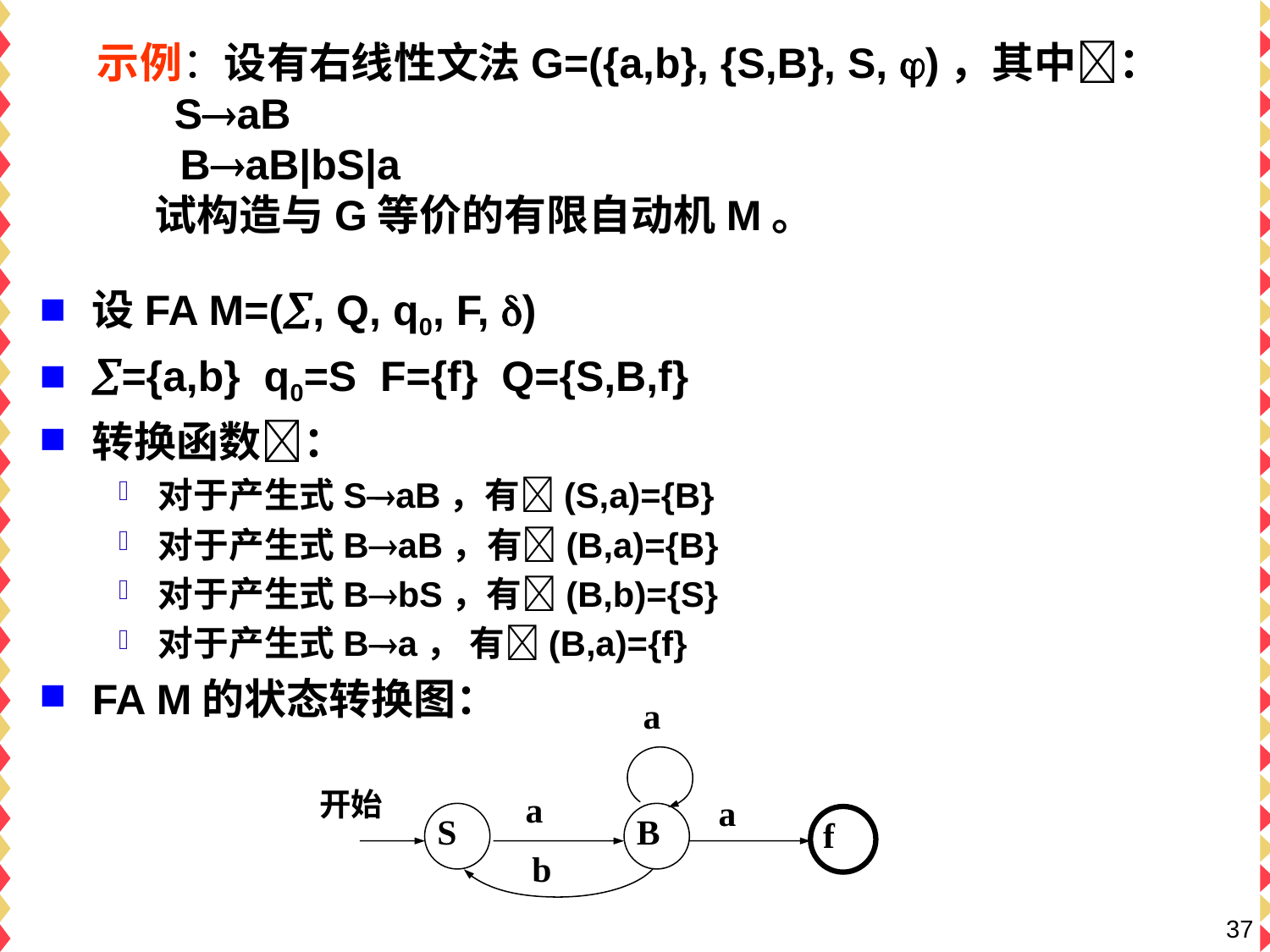

# 示例：设有右线性文法G=({a,b}, {S,B}, S, ϕ)，其中ϕ： S→aB B→aB|bS|a 试构造与G等价的有限自动机M。
设FA M=(∑, Q, q0, F, δ)
∑={a,b}  q0=S  F={f}  Q={S,B,f}
转换函数δ：
对于产生式S→aB，有δ(S,a)={B}
对于产生式B→aB，有δ(B,a)={B}
对于产生式B→bS，有δ(B,b)={S}
对于产生式B→a， 有δ(B,a)={f}
FA M的状态转换图：
a

开始
a
a

S

B

f

b

37